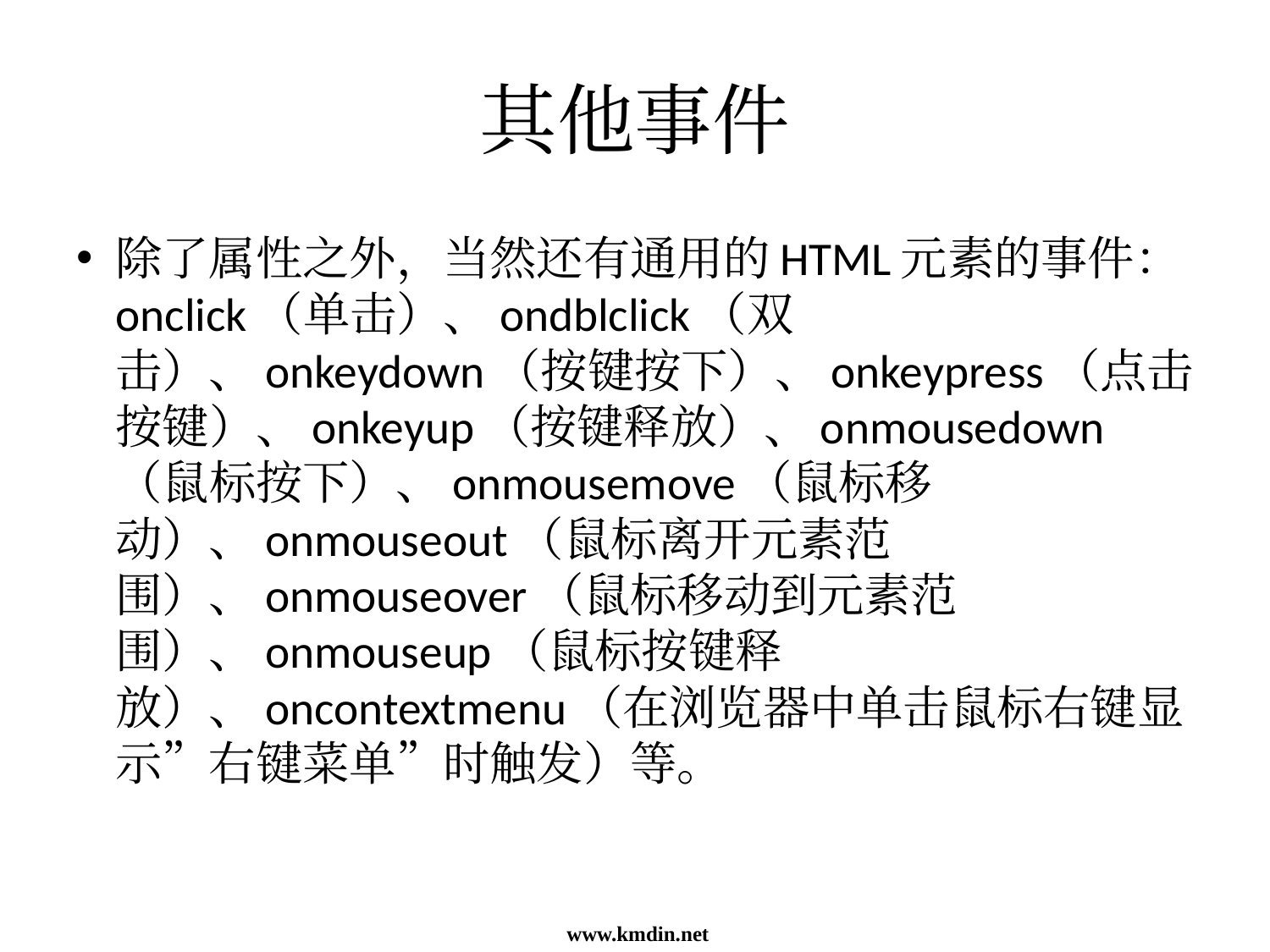

其他事件
除了属性之外，当然还有通用的HTML元素的事件：onclick（单击）、ondblclick（双击）、onkeydown（按键按下）、onkeypress（点击按键）、onkeyup（按键释放）、onmousedown（鼠标按下）、onmousemove（鼠标移动）、onmouseout（鼠标离开元素范围）、onmouseover（鼠标移动到元素范围）、onmouseup（鼠标按键释放）、oncontextmenu（在浏览器中单击鼠标右键显示”右键菜单”时触发）等。